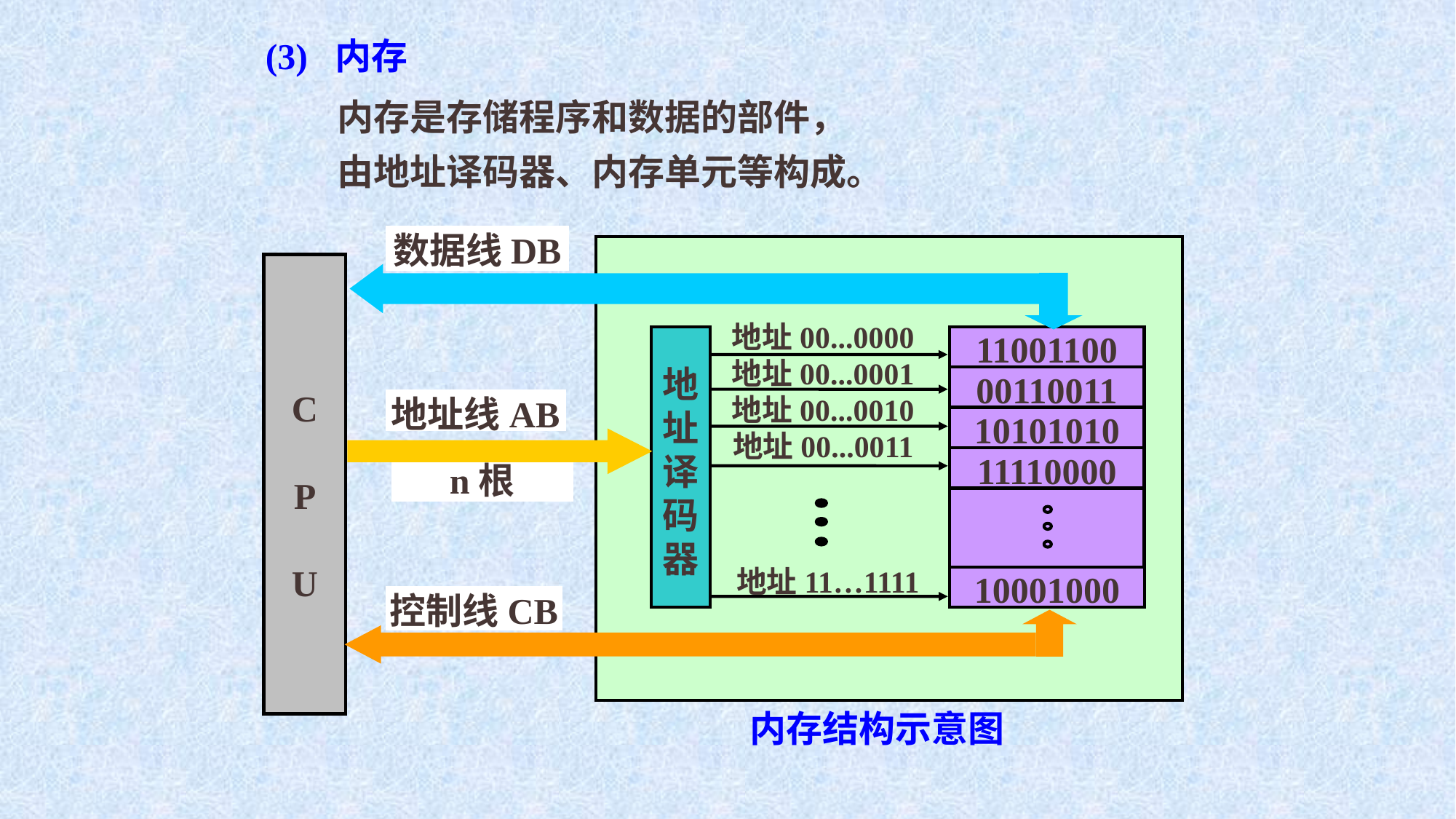

(3)  内存
 内存是存储程序和数据的部件，
 由地址译码器、内存单元等构成。
数据线DB

C

P

U

地址00...0000
地址00...0001
地址00...0010
地址00...0011
地
址
译
码
器
11001100
00110011
10101010
11110000

10001000

地址线AB

n根

地址11…1111
控制线CB

内存结构示意图